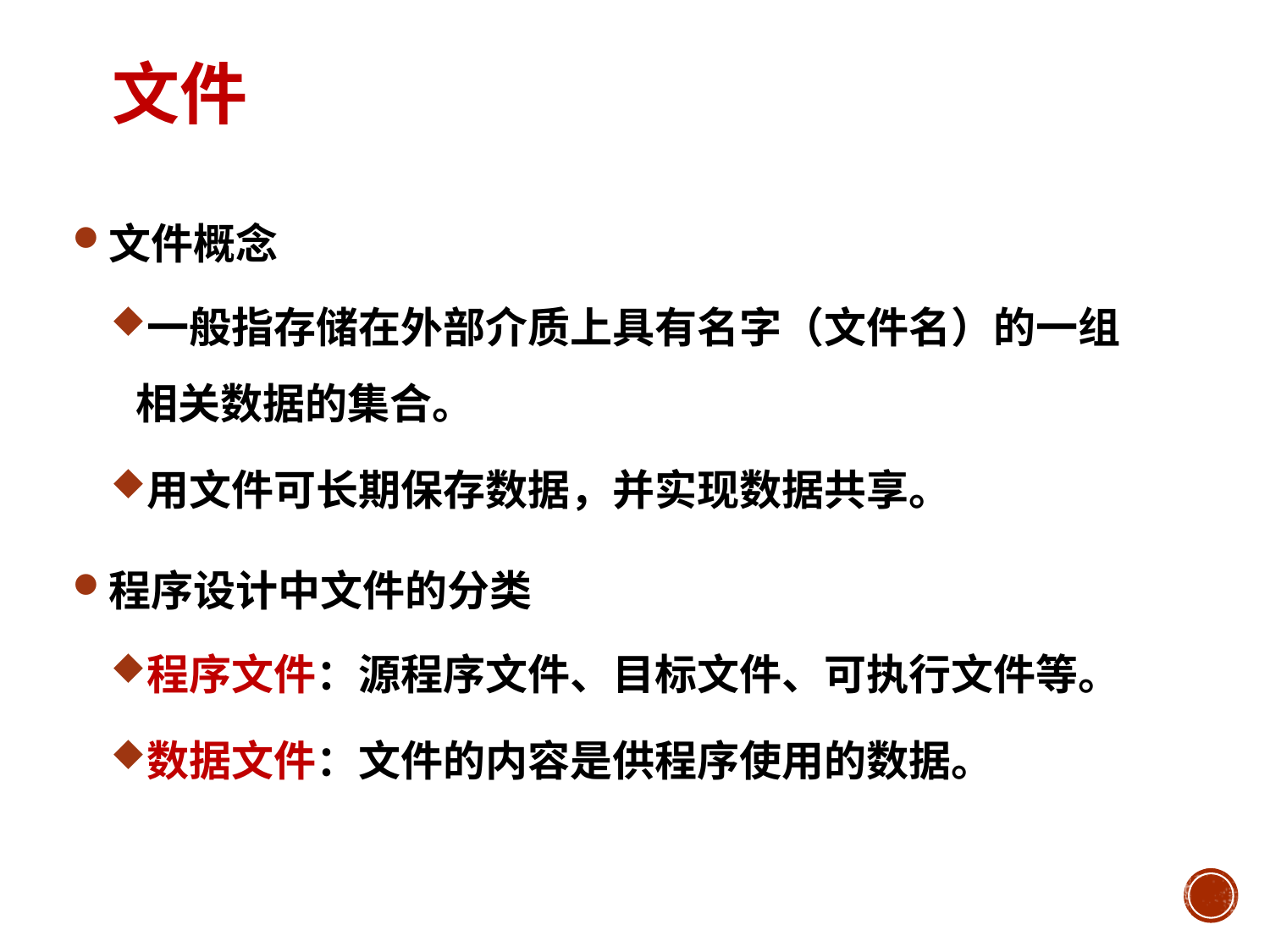

# 文件（File）的概念
文件概念
一般指存储在外部介质上具有名字（文件名）的一组相关数据的集合。
用文件可长期保存数据，并实现数据共享。
程序设计中文件的分类
程序文件：源程序文件、目标文件、可执行文件等。
数据文件：文件的内容是供程序使用的数据。
5